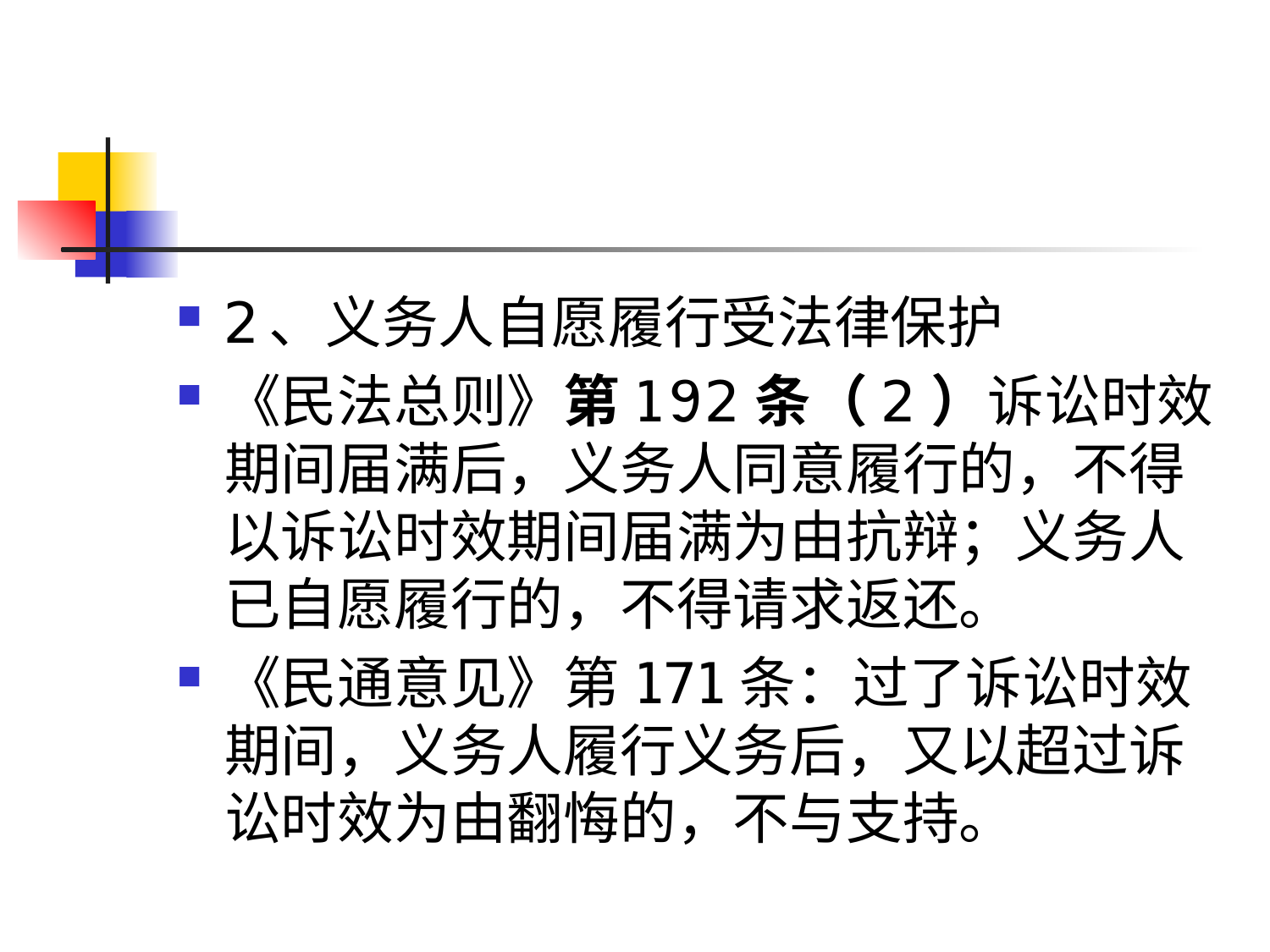

#
2、义务人自愿履行受法律保护
《民法总则》第192条（2）诉讼时效期间届满后，义务人同意履行的，不得以诉讼时效期间届满为由抗辩；义务人已自愿履行的，不得请求返还。
《民通意见》第171条：过了诉讼时效期间，义务人履行义务后，又以超过诉讼时效为由翻悔的，不与支持。